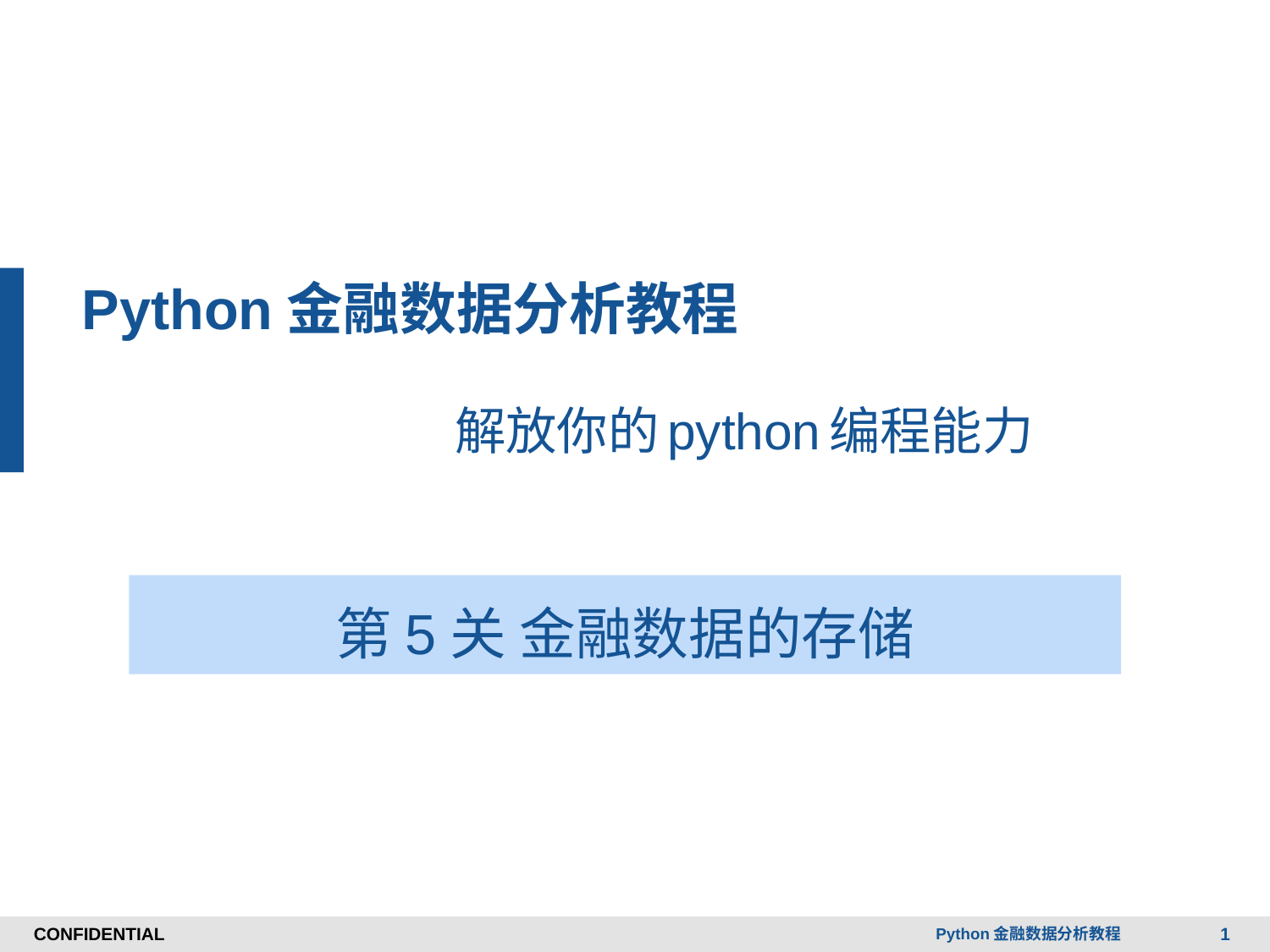

Python金融数据分析教程
解放你的python编程能力

第5关 金融数据的存储
Python金融数据分析教程
1